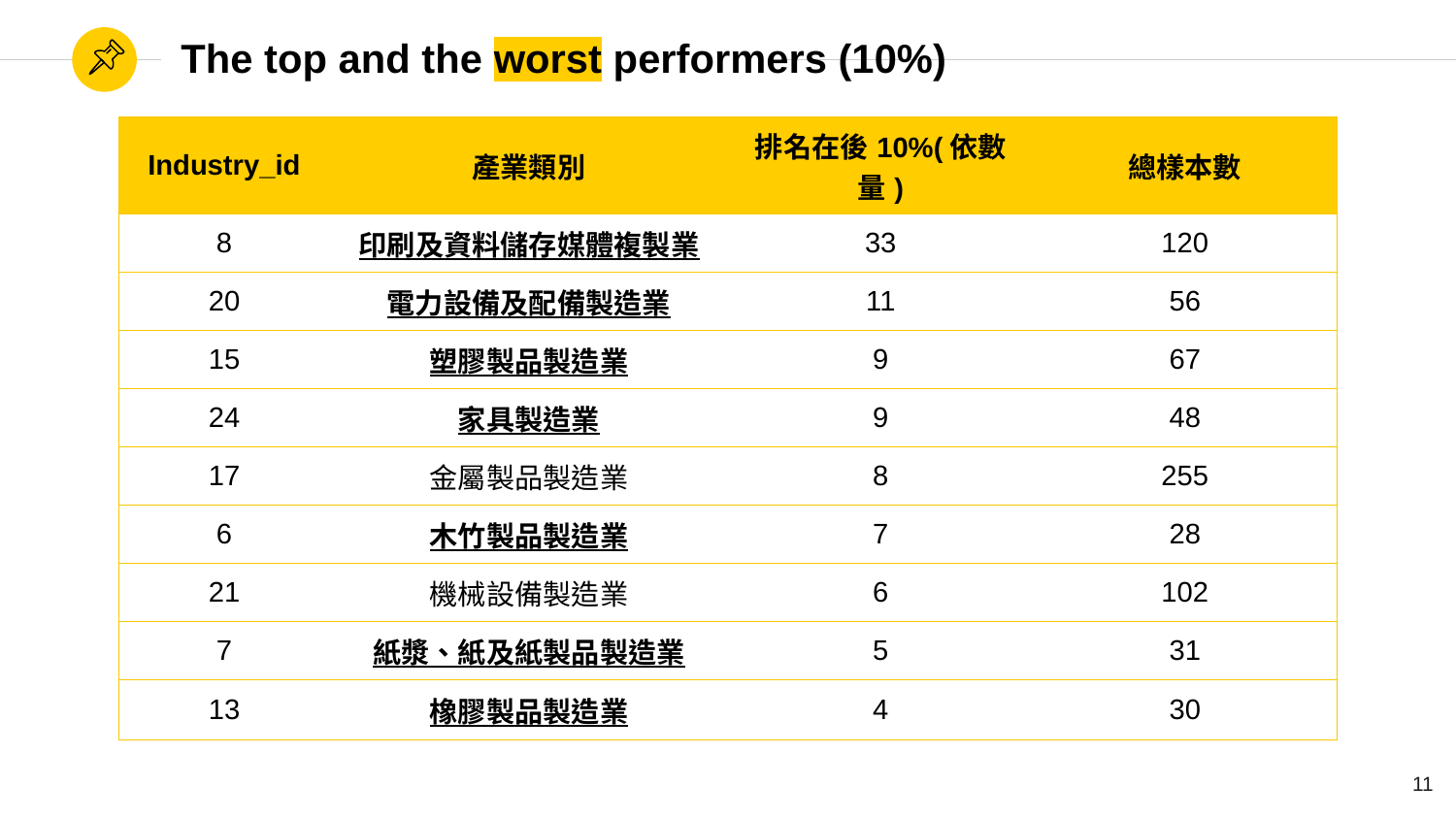

# The top and the worst performers (10%)

| Industry\_id | 產業類別 | 排名在後10%(依數量) | 總樣本數 |
| --- | --- | --- | --- |
| 8 | 印刷及資料儲存媒體複製業 | 33 | 120 |
| 20 | 電力設備及配備製造業 | 11 | 56 |
| 15 | 塑膠製品製造業 | 9 | 67 |
| 24 | 家具製造業 | 9 | 48 |
| 17 | 金屬製品製造業 | 8 | 255 |
| 6 | 木竹製品製造業 | 7 | 28 |
| 21 | 機械設備製造業 | 6 | 102 |
| 7 | 紙漿、紙及紙製品製造業 | 5 | 31 |
| 13 | 橡膠製品製造業 | 4 | 30 |
11